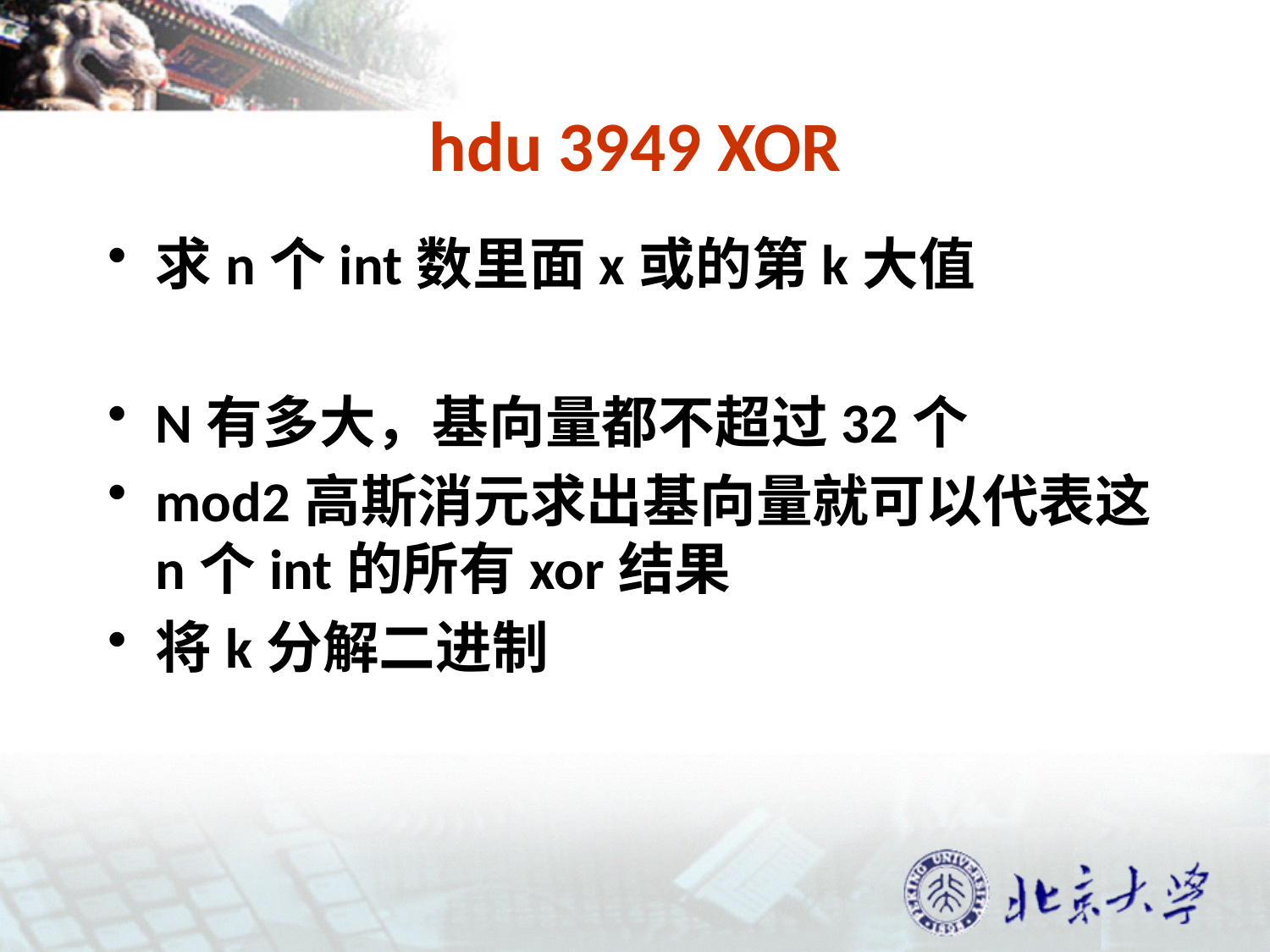

# hdu 3949 XOR
求n个int数里面x或的第k大值

N有多大，基向量都不超过32个
mod2高斯消元求出基向量就可以代表这n个int的所有xor结果
将k分解二进制